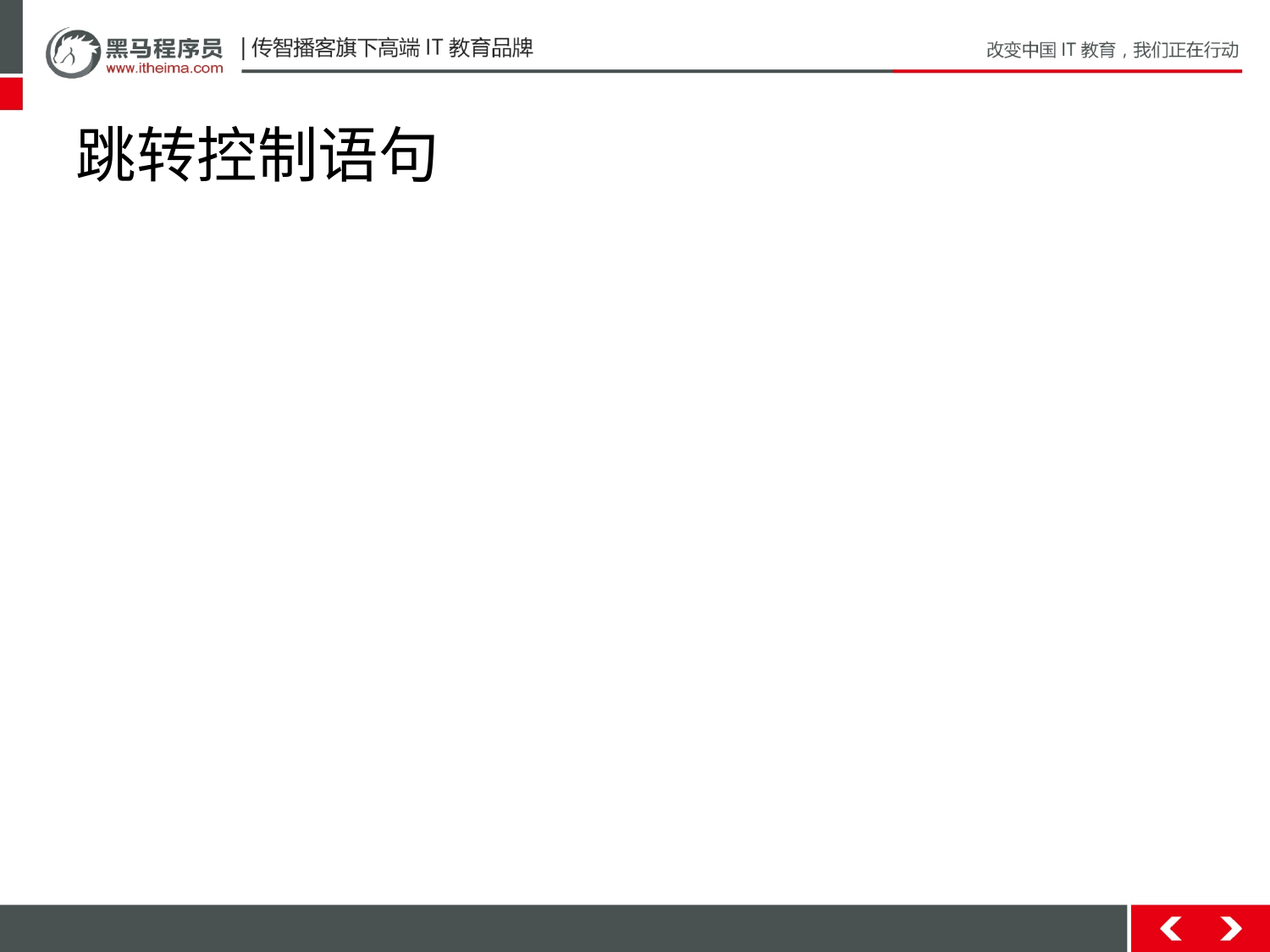

# 跳转控制语句
我想让循环在某一步的时候结束或者跳过某些数据不要，现在就做不了这件事情。为了弥补这个缺陷，Java就提供了break，continue来实现控制语句的中断和跳转。
break 中断
continue 继续